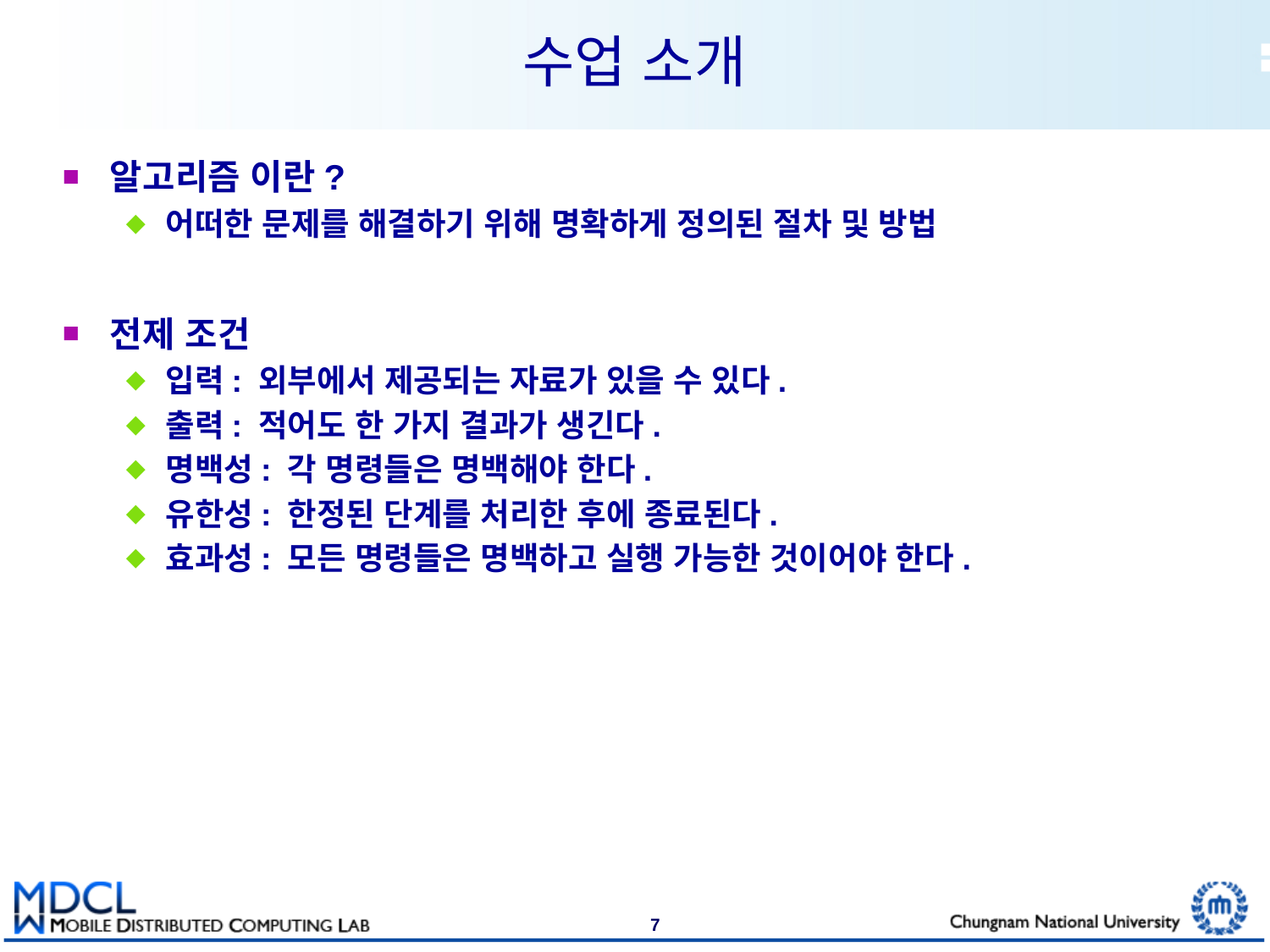

# 수업 소개
알고리즘 이란?
어떠한 문제를 해결하기 위해 명확하게 정의된 절차 및 방법

전제 조건
입력: 외부에서 제공되는 자료가 있을 수 있다.
출력: 적어도 한 가지 결과가 생긴다.
명백성: 각 명령들은 명백해야 한다.
유한성: 한정된 단계를 처리한 후에 종료된다.
효과성: 모든 명령들은 명백하고 실행 가능한 것이어야 한다.